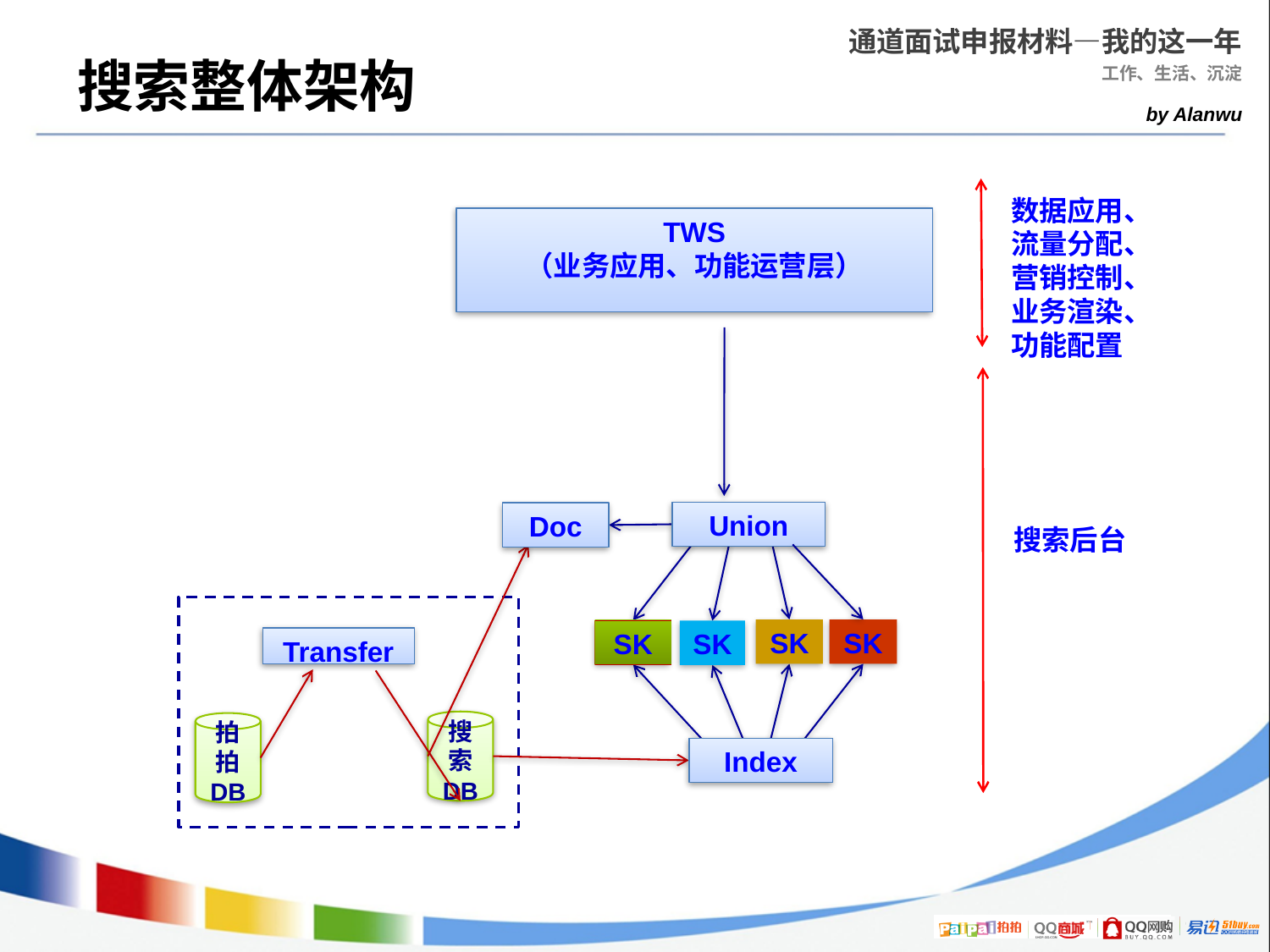

# 搜索整体架构

数据应用、流量分配、营销控制、业务渲染、
功能配置
TWS
（业务应用、功能运营层）
Union
Doc
搜索后台

SK
SK
SK
SK
Transfer
搜索
DB
拍拍
DB
Index